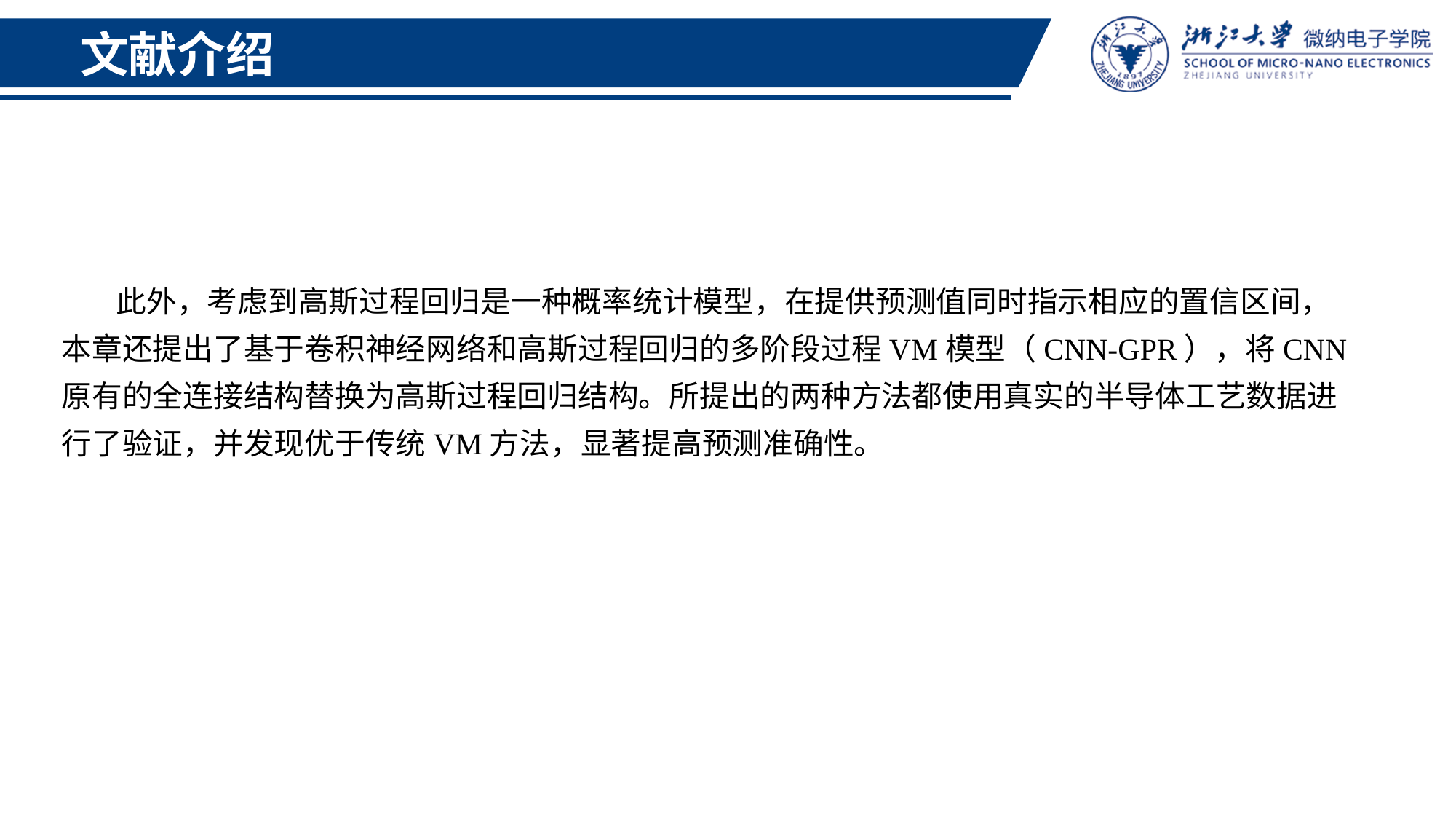

文献介绍
此外，考虑到高斯过程回归是一种概率统计模型，在提供预测值同时指示相应的置信区间，本章还提出了基于卷积神经网络和高斯过程回归的多阶段过程VM模型（CNN-GPR），将CNN原有的全连接结构替换为高斯过程回归结构。所提出的两种方法都使用真实的半导体工艺数据进行了验证，并发现优于传统VM方法，显著提高预测准确性。